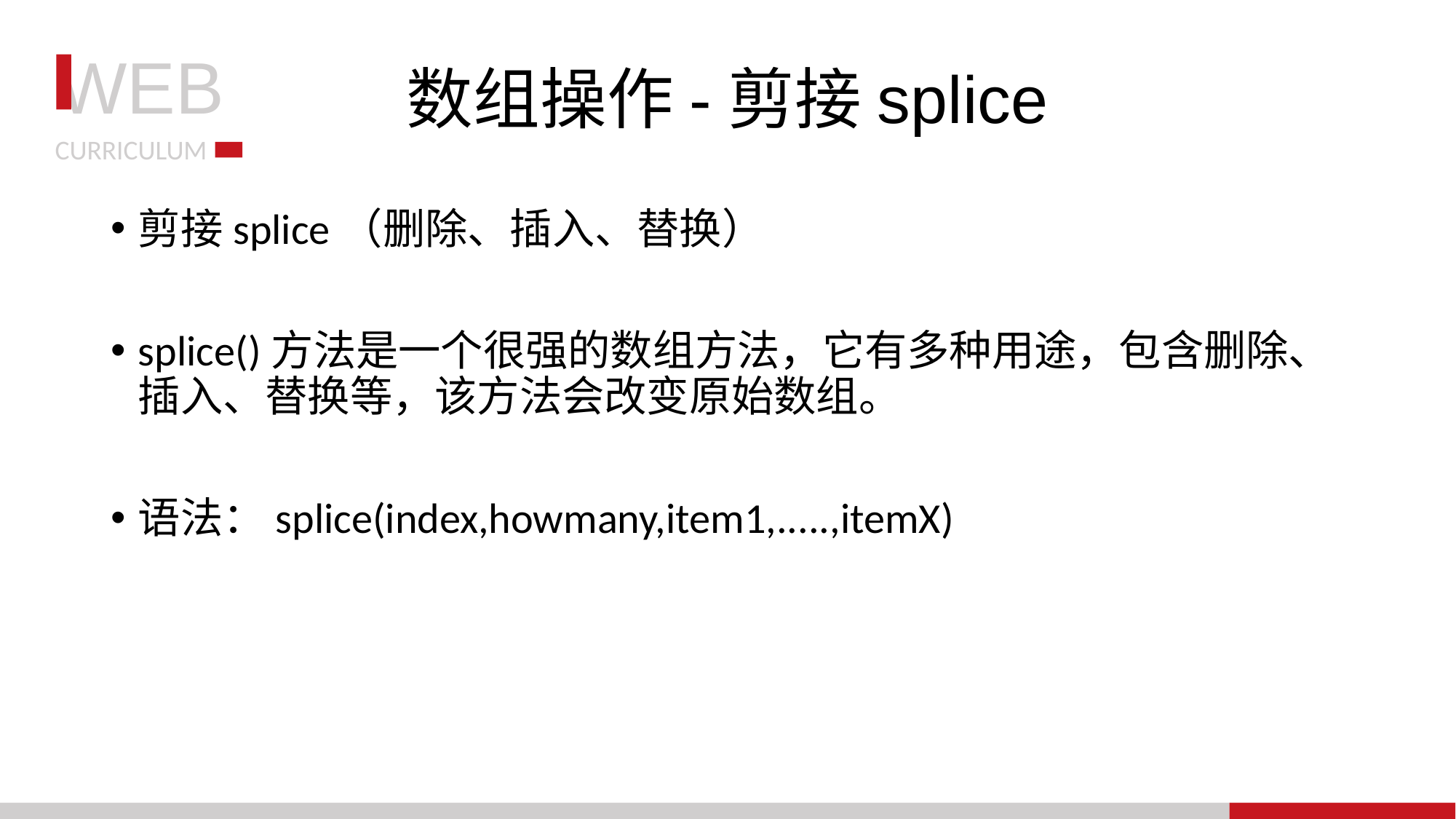

# 数组操作-剪接splice
剪接splice（删除、插入、替换）

splice()方法是一个很强的数组方法，它有多种用途，包含删除、插入、替换等，该方法会改变原始数组。

语法：splice(index,howmany,item1,.....,itemX)